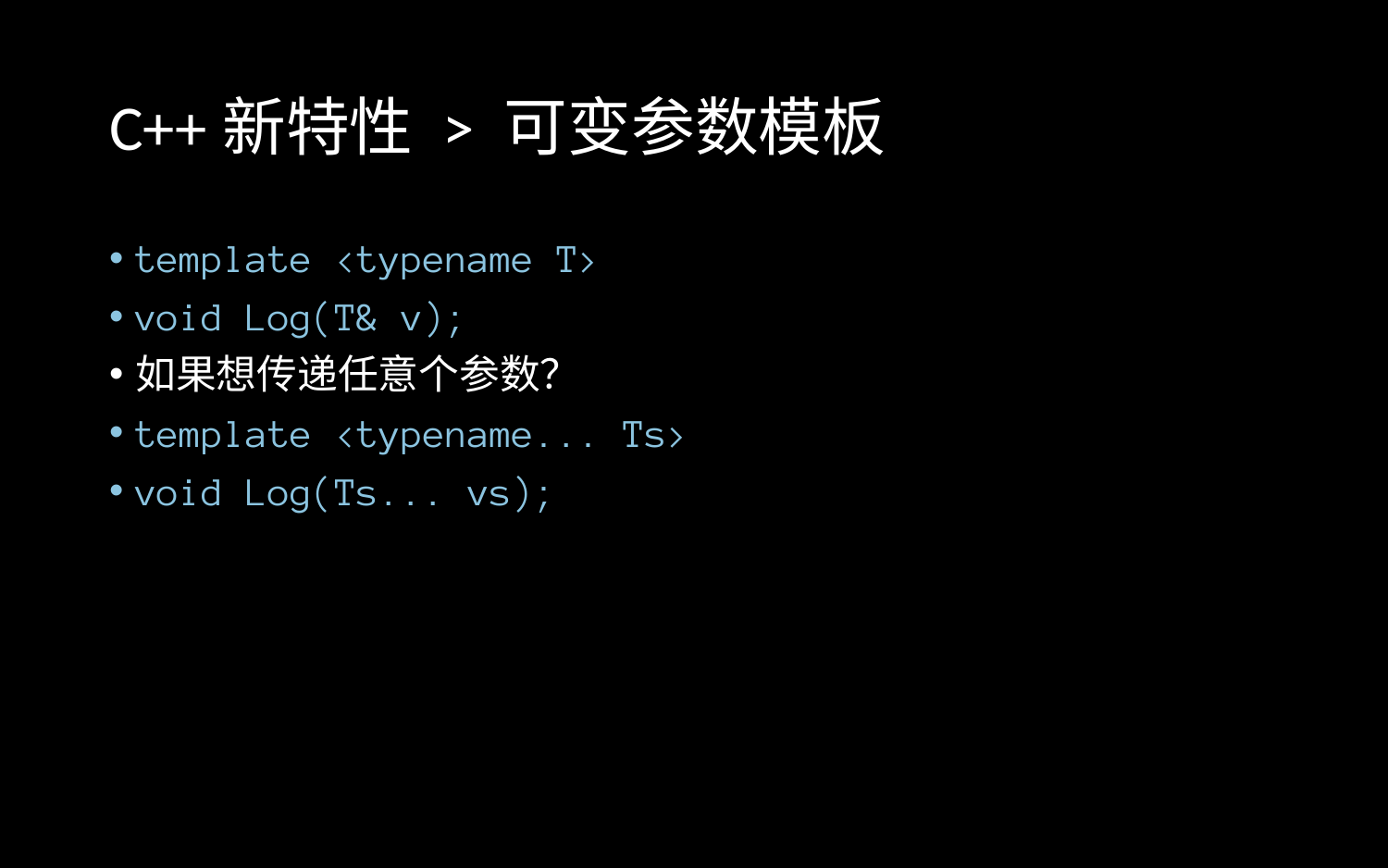

# C++新特性 > 可变参数模板
template <typename T>
void Log(T& v);
如果想传递任意个参数？
template <typename... Ts>
void Log(Ts... vs);